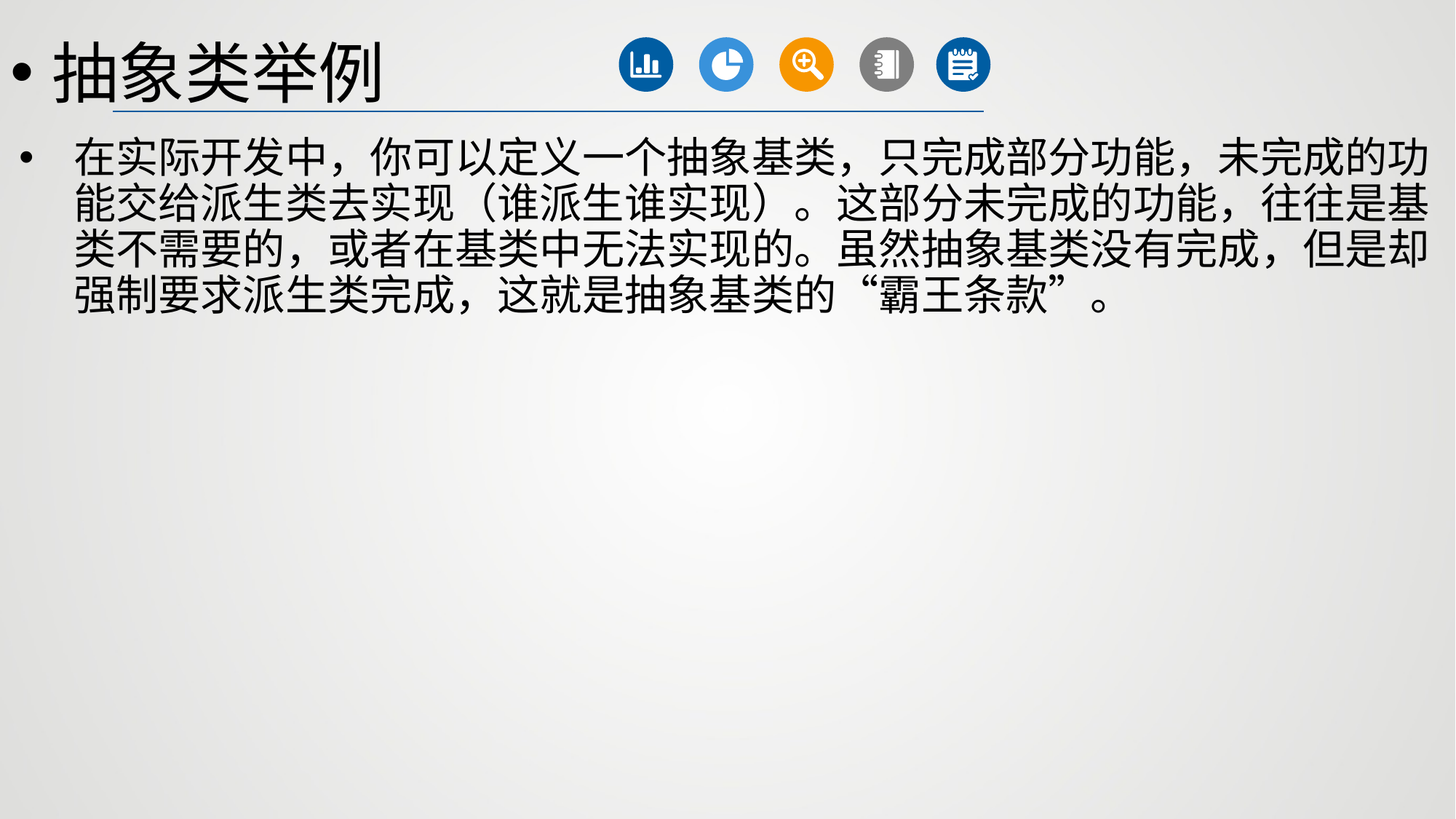

抽象类举例

在实际开发中，你可以定义一个抽象基类，只完成部分功能，未完成的功能交给派生类去实现（谁派生谁实现）。这部分未完成的功能，往往是基类不需要的，或者在基类中无法实现的。虽然抽象基类没有完成，但是却强制要求派生类完成，这就是抽象基类的“霸王条款”。